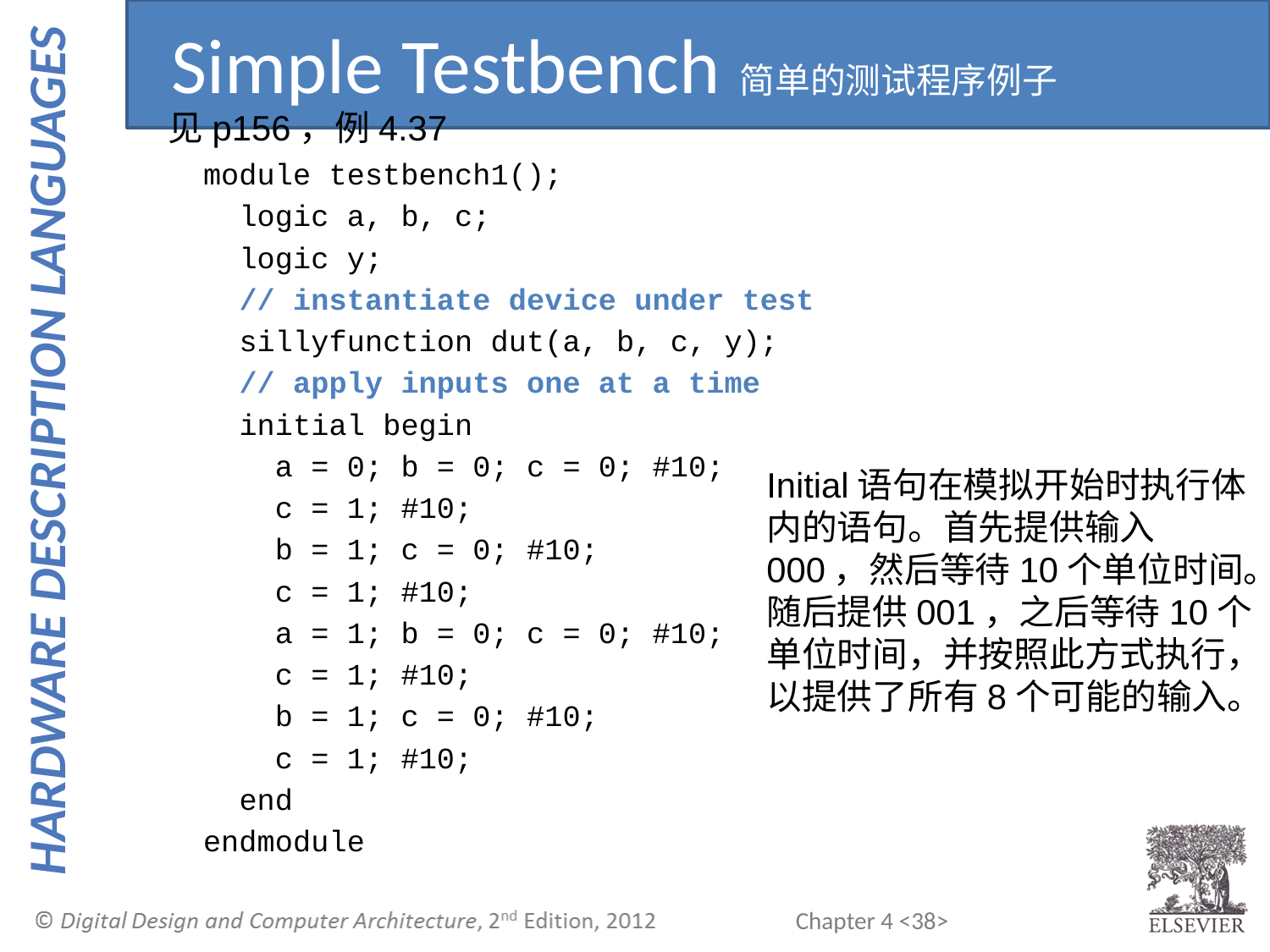

Simple Testbench简单的测试程序例子
见p156，例4.37

module testbench1();
  logic a, b, c;
  logic y;
  // instantiate device under test
  sillyfunction dut(a, b, c, y);
  // apply inputs one at a time
  initial begin
    a = 0; b = 0; c = 0; #10;
    c = 1; #10;
    b = 1; c = 0; #10;
    c = 1; #10;
    a = 1; b = 0; c = 0; #10;
    c = 1; #10;
    b = 1; c = 0; #10;
    c = 1; #10;
  end
endmodule
Initial语句在模拟开始时执行体内的语句。首先提供输入000，然后等待10个单位时间。随后提供001，之后等待10个单位时间，并按照此方式执行，以提供了所有8个可能的输入。